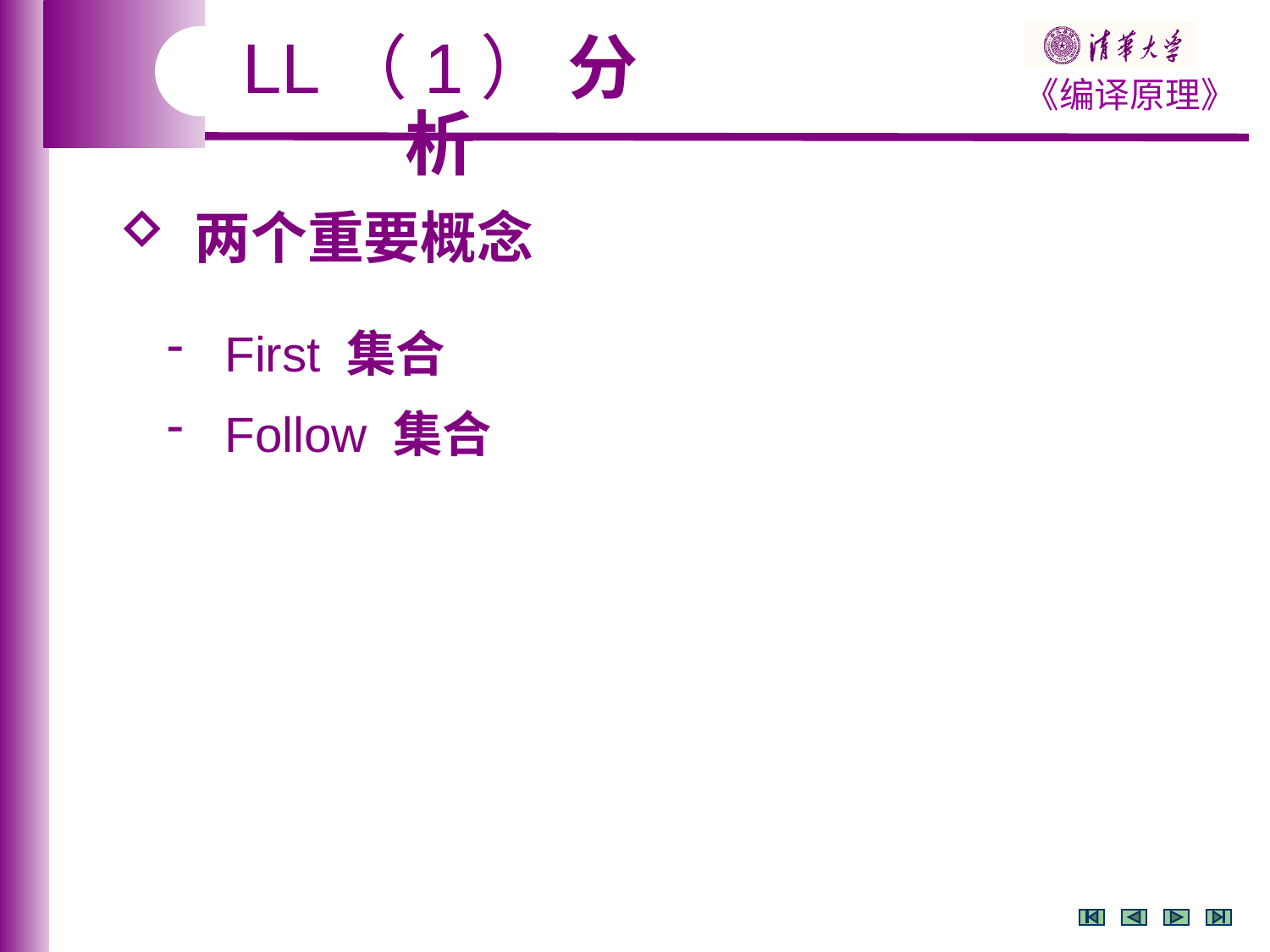

LL（1） 分析
 两个重要概念
  First 集合

  Follow 集合